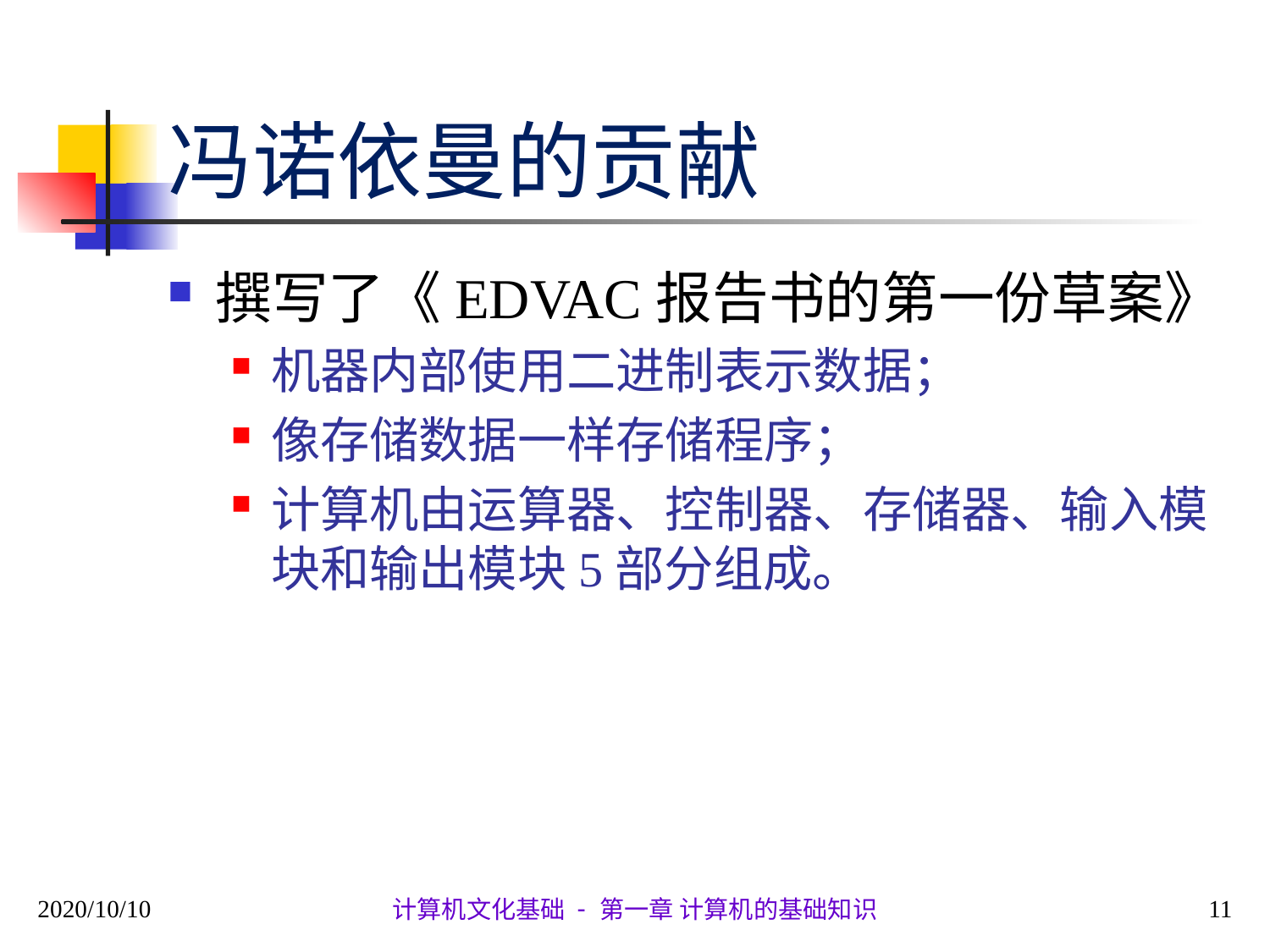

# 冯诺依曼的贡献
撰写了《EDVAC报告书的第一份草案》
机器内部使用二进制表示数据；
像存储数据一样存储程序；
计算机由运算器、控制器、存储器、输入模块和输出模块5部分组成。

2020/10/10
11
计算机文化基础 - 第一章 计算机的基础知识